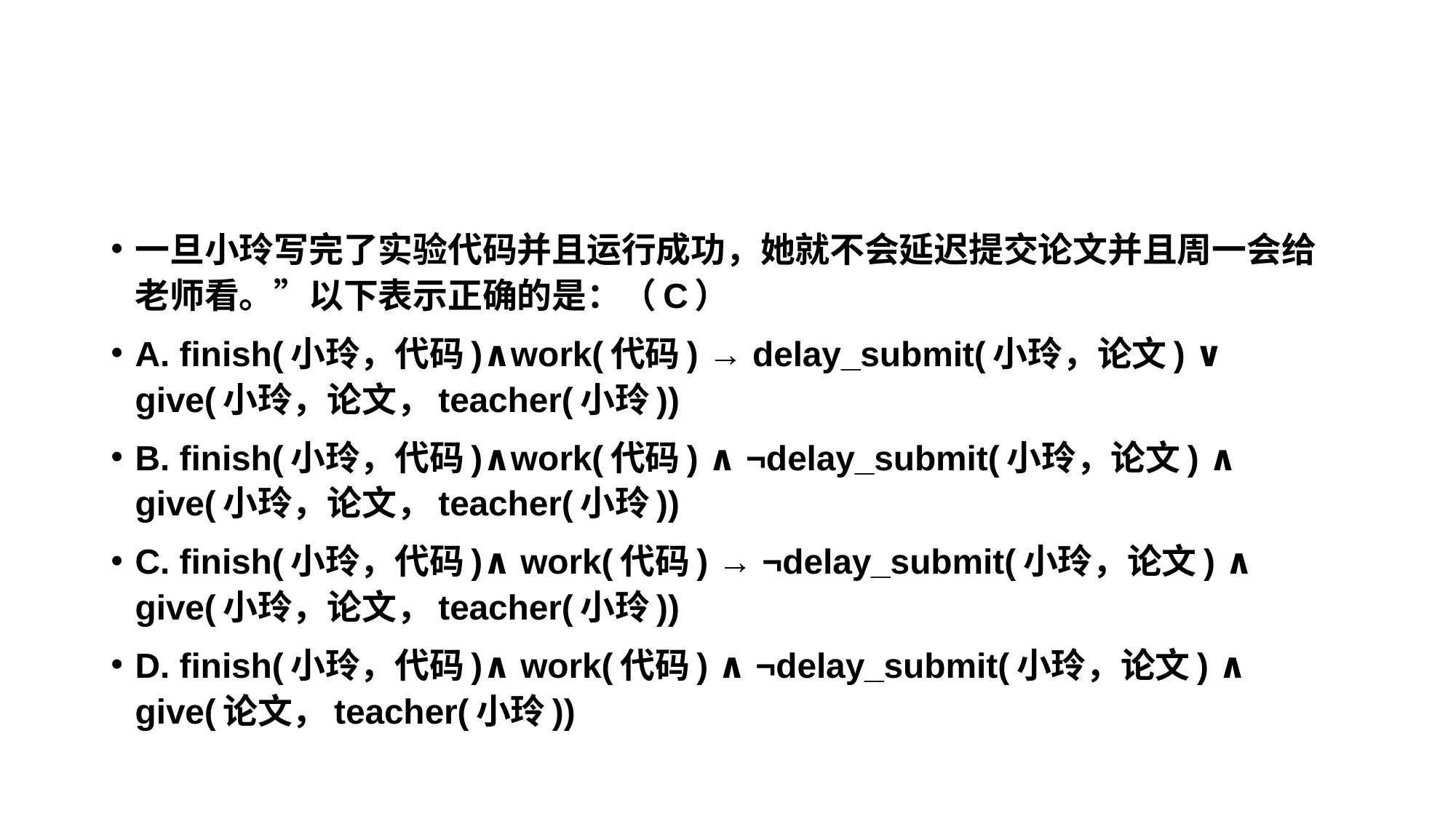

#
一旦小玲写完了实验代码并且运行成功，她就不会延迟提交论文并且周一会给老师看。”以下表示正确的是：（C）
A. finish(小玲，代码)∧work(代码) → delay_submit(小玲，论文) ∨ give(小玲，论文，teacher(小玲))
B. finish(小玲，代码)∧work(代码) ∧ ¬delay_submit(小玲，论文) ∧ give(小玲，论文，teacher(小玲))
C. finish(小玲，代码)∧ work(代码) → ¬delay_submit(小玲，论文) ∧ give(小玲，论文，teacher(小玲))
D. finish(小玲，代码)∧ work(代码) ∧ ¬delay_submit(小玲，论文) ∧ give(论文，teacher(小玲))